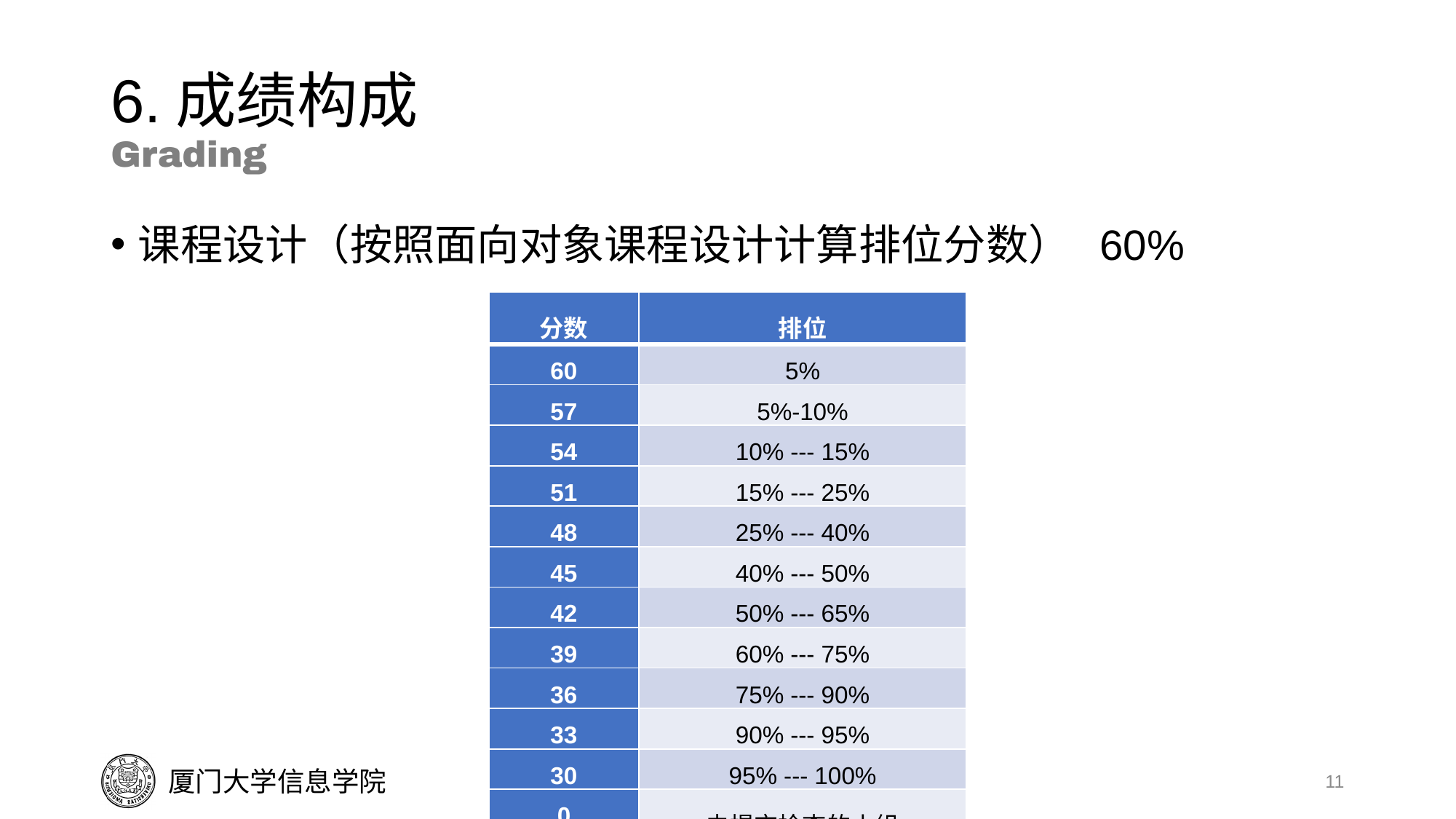

# 6.成绩构成 Grading
课程设计（按照面向对象课程设计计算排位分数）  60%
| 分数 | 排位 |
| --- | --- |
| 60 | 5% |
| 57 | 5%-10% |
| 54 | 10% --- 15% |
| 51 | 15% --- 25% |
| 48 | 25% --- 40% |
| 45 | 40% --- 50% |
| 42 | 50% --- 65% |
| 39 | 60% --- 75% |
| 36 | 75% --- 90% |
| 33 | 90% --- 95% |
| 30 | 95% --- 100% |
| 0 | 未提交检查的小组 |
11